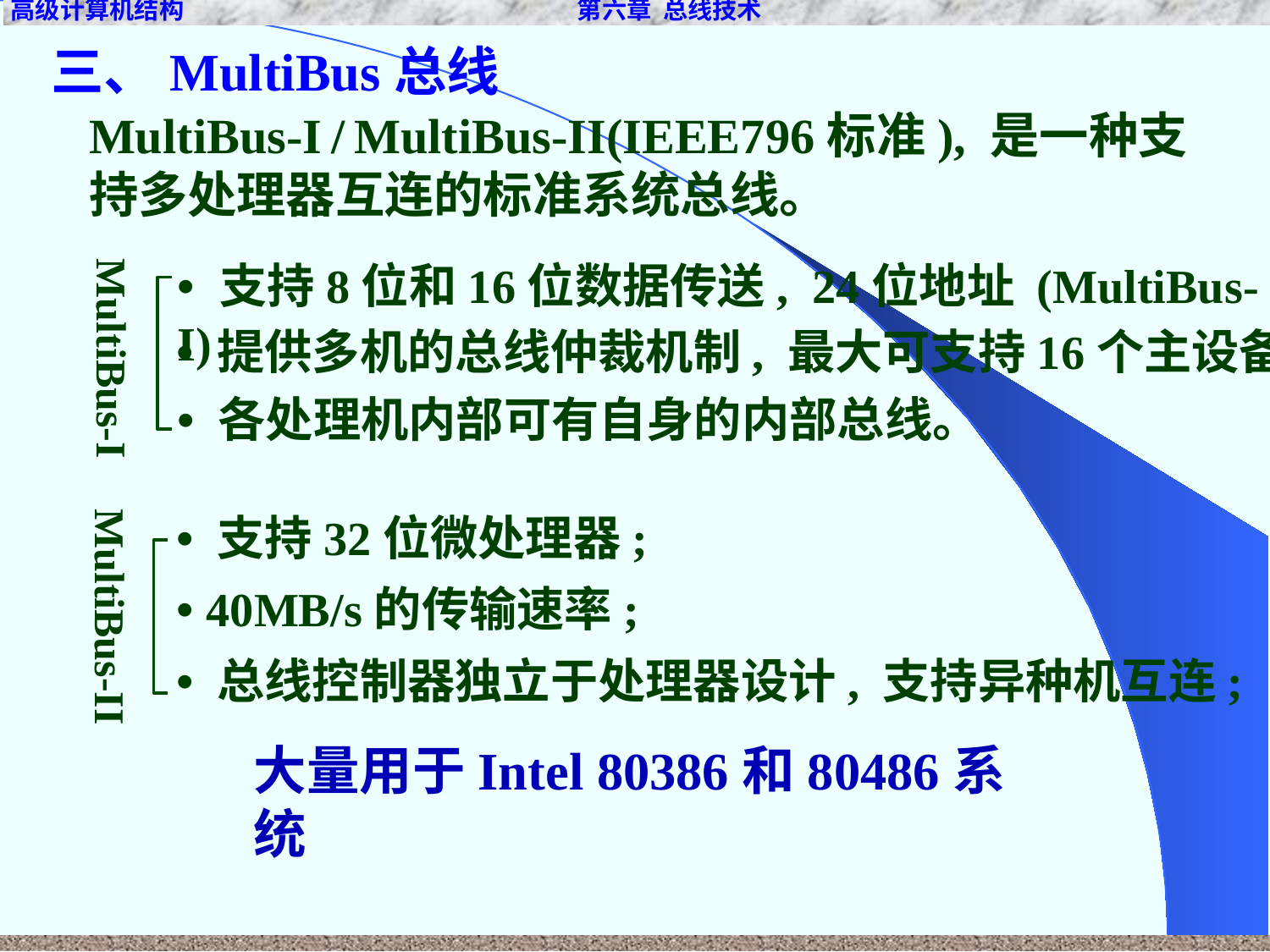

高级计算机结构                                                                     第六章  总线技术
三、MultiBus总线
MultiBus-I / MultiBus-II(IEEE796标准), 是一种支持多处理器互连的标准系统总线。
• 支持8位和16位数据传送,  24位地址 (MultiBus-I)
MultiBus-I

• 提供多机的总线仲裁机制, 最大可支持16个主设备;
• 各处理机内部可有自身的内部总线。
• 支持32位微处理器;
• 40MB/s的传输速率;
• 总线控制器独立于处理器设计, 支持异种机互连;
MultiBus-II

大量用于Intel 80386和80486系统